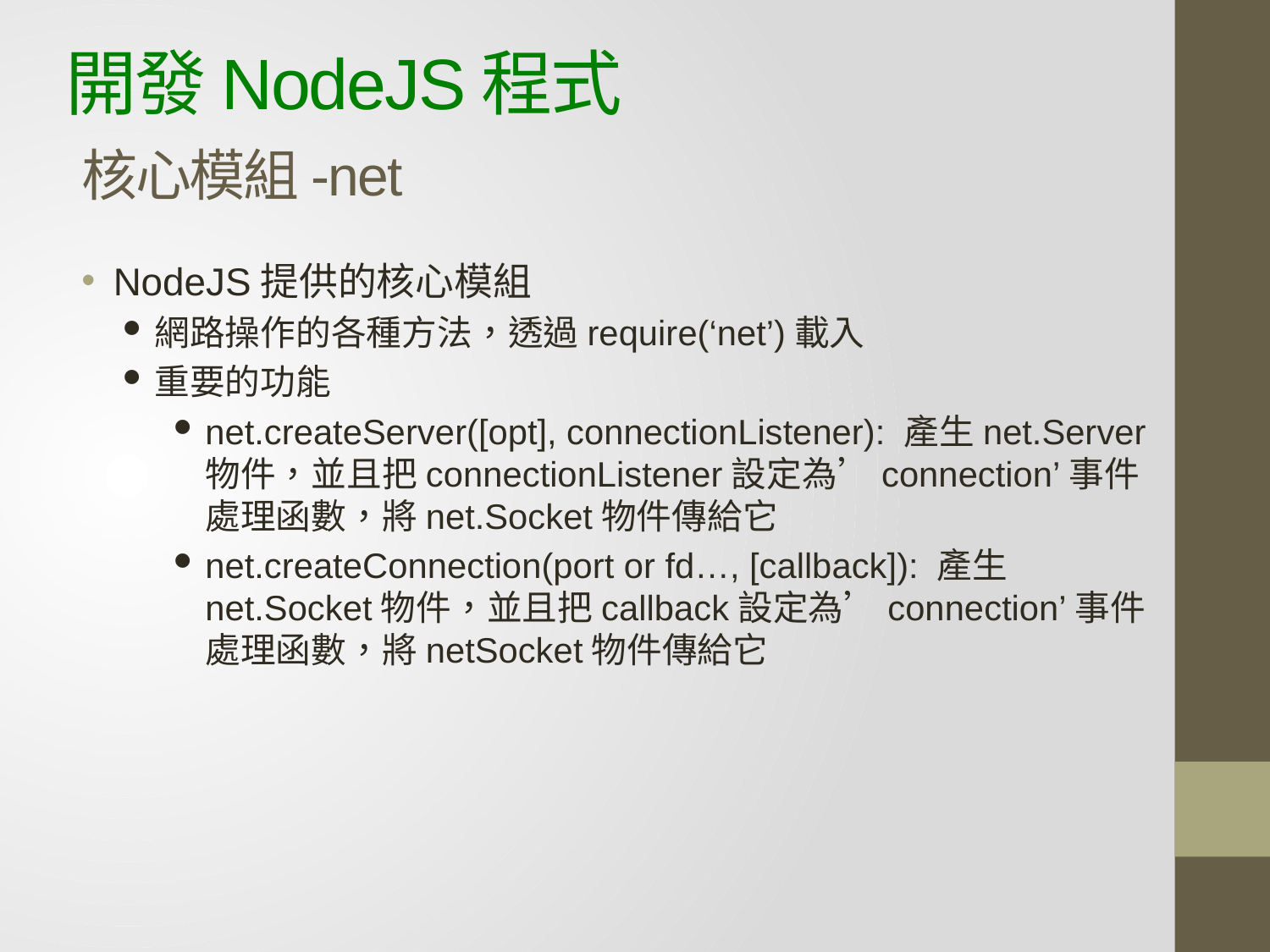

# 開發NodeJS程式 核心模組-net

NodeJS提供的核心模組
網路操作的各種方法，透過require(‘net’)載入
重要的功能
net.createServer([opt], connectionListener): 產生net.Server物件，並且把connectionListener設定為’connection’事件處理函數，將net.Socket物件傳給它
net.createConnection(port or fd…, [callback]): 產生net.Socket物件，並且把callback設定為’connection’事件處理函數，將netSocket物件傳給它